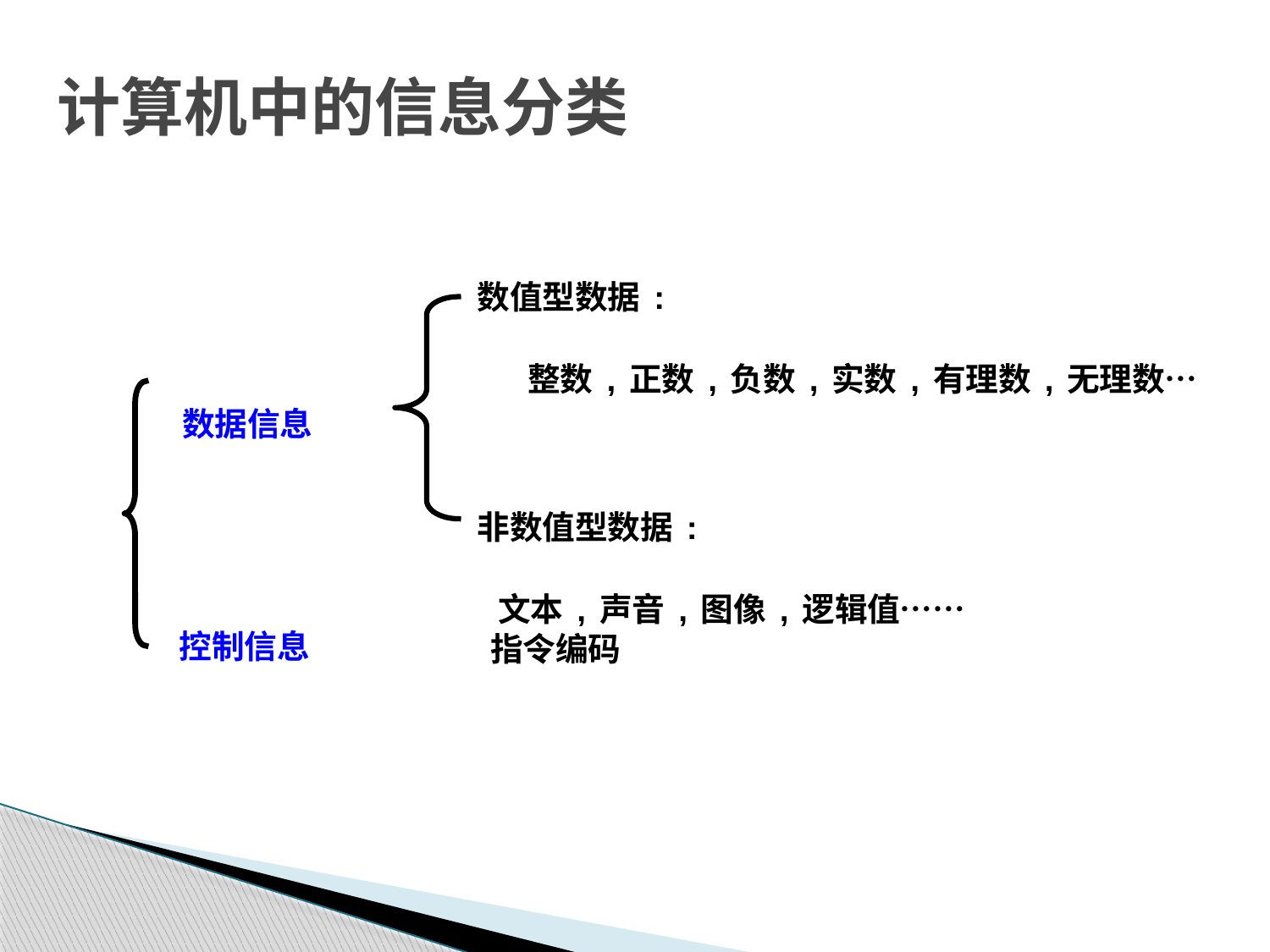

# 计算机中的信息分类
数值型数据:
     整数,正数,负数,实数,有理数,无理数…

数据信息

非数值型数据:
 文本,声音,图像,逻辑值……

控制信息
指令编码